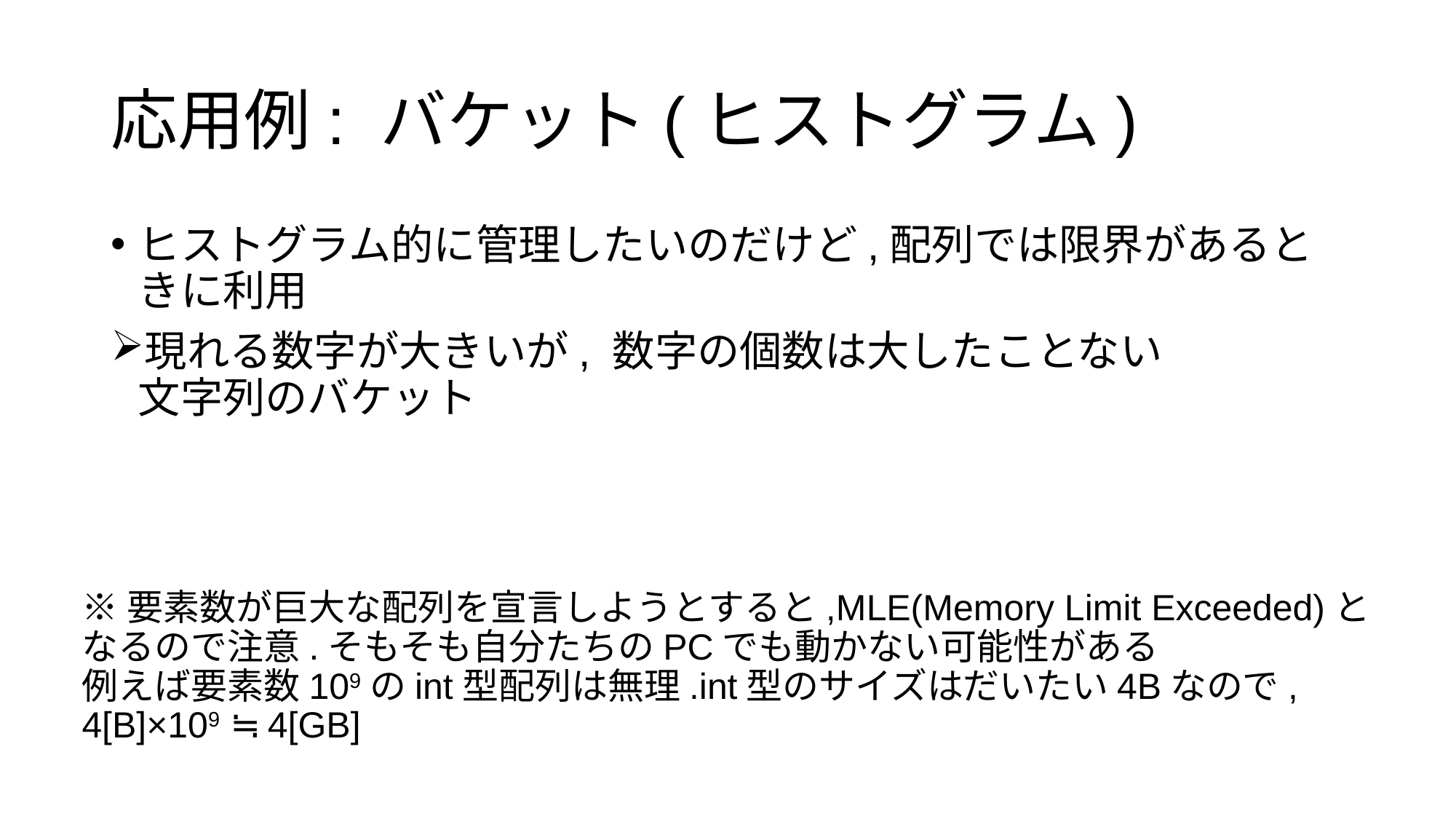

# 応用例: バケット(ヒストグラム)
ヒストグラム的に管理したいのだけど,配列では限界があるときに利用
現れる数字が大きいが, 数字の個数は大したことない
文字列のバケット
※要素数が巨大な配列を宣言しようとすると,MLE(Memory Limit Exceeded)となるので注意.そもそも自分たちのPCでも動かない可能性がある
例えば要素数109のint型配列は無理.int型のサイズはだいたい4Bなので,
4[B]×109 ≒ 4[GB]